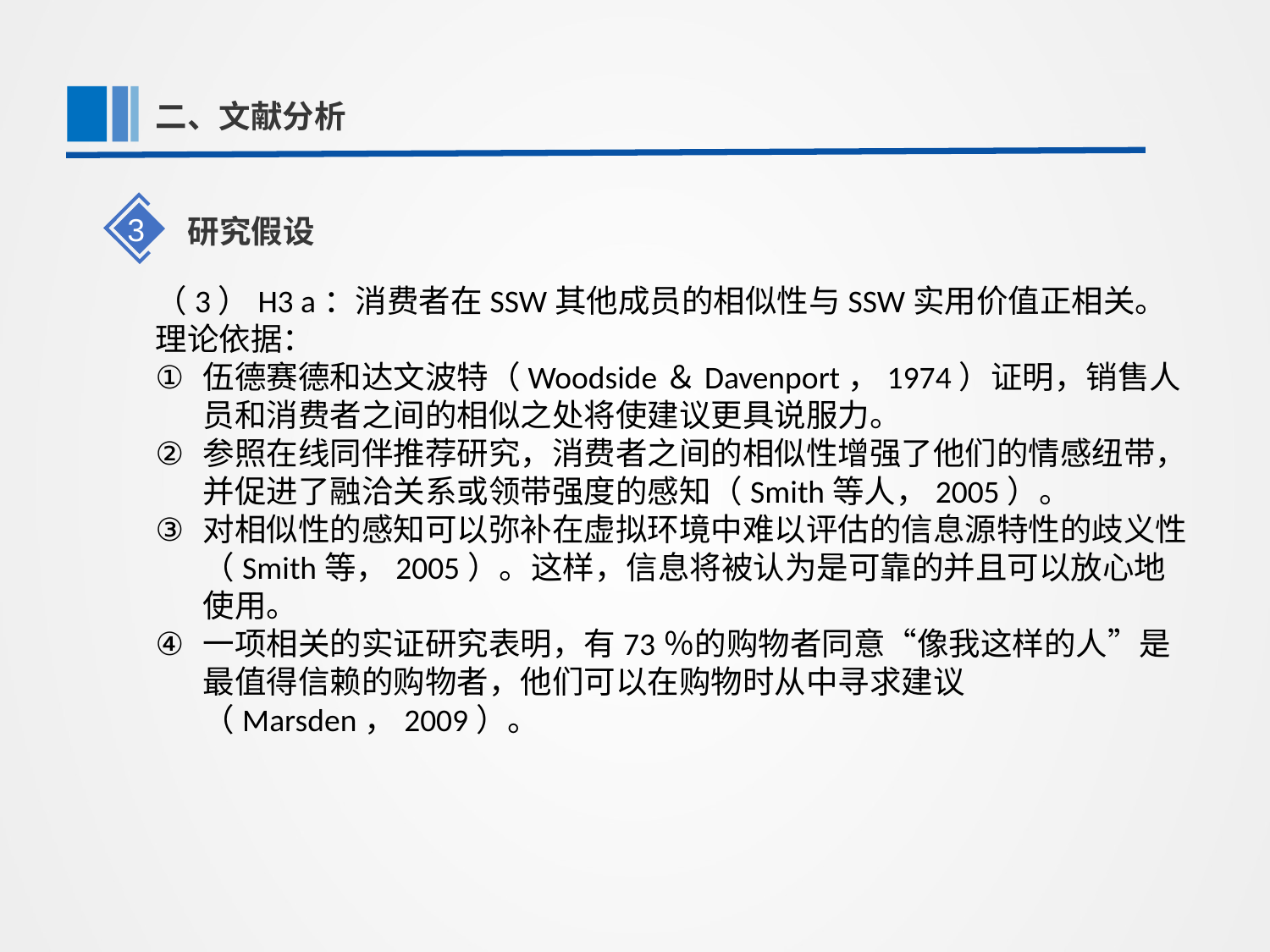

第一部分

二、文献分析

3
研究假设
（3）H3 a：消费者在SSW其他成员的相似性与SSW实用价值正相关。
理论依据：
伍德赛德和达文波特（Woodside＆Davenport，1974）证明，销售人员和消费者之间的相似之处将使建议更具说服力。
参照在线同伴推荐研究，消费者之间的相似性增强了他们的情感纽带，并促进了融洽关系或领带强度的感知（Smith等人，2005）。
对相似性的感知可以弥补在虚拟环境中难以评估的信息源特性的歧义性（Smith等，2005）。这样，信息将被认为是可靠的并且可以放心地使用。
一项相关的实证研究表明，有73％的购物者同意“像我这样的人”是最值得信赖的购物者，他们可以在购物时从中寻求建议（Marsden，2009）。